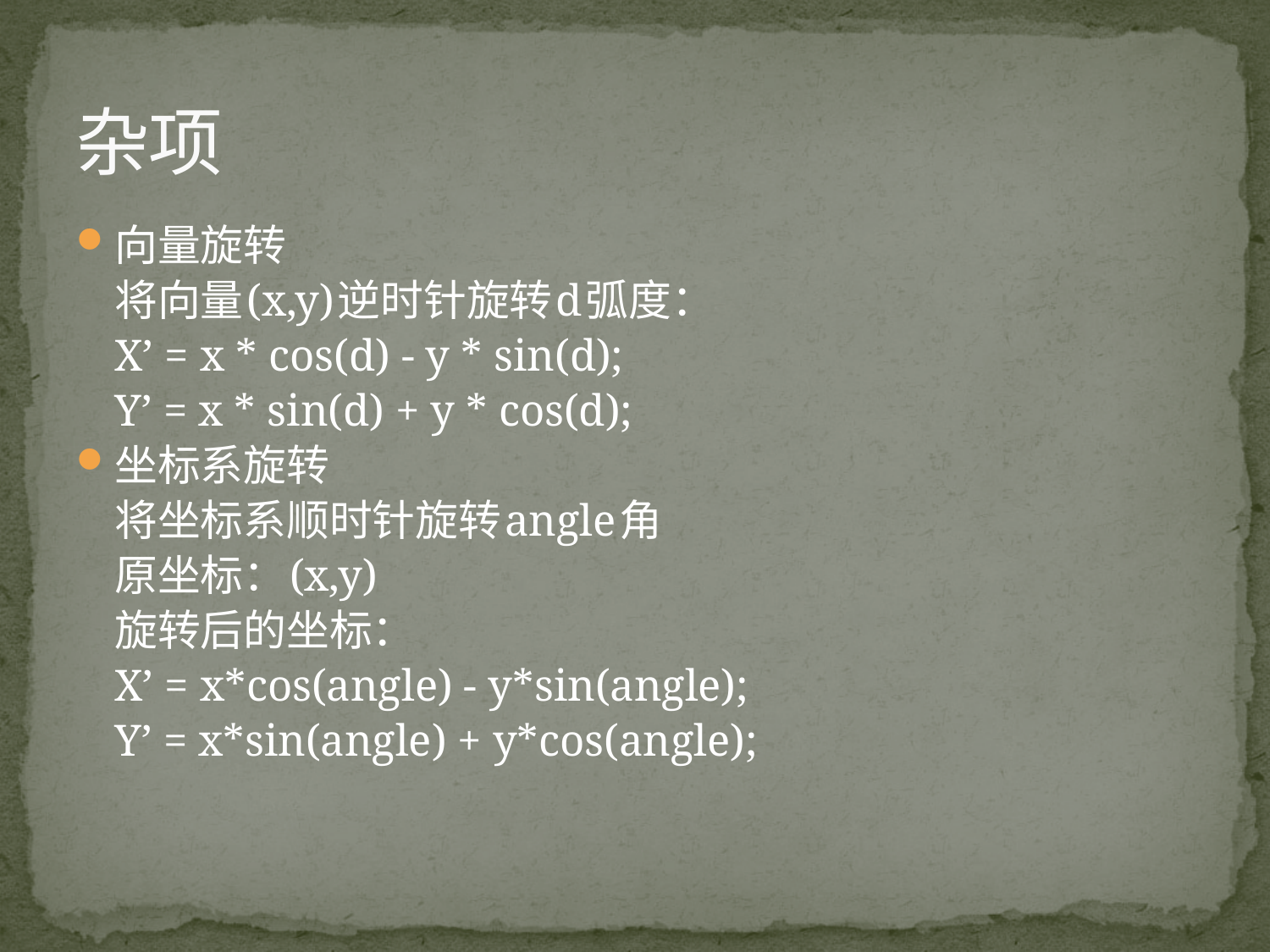

# 杂项
向量旋转
	将向量(x,y)逆时针旋转d弧度：
	X’ = x * cos(d) - y * sin(d);
	Y’ = x * sin(d) + y * cos(d);
坐标系旋转
	将坐标系顺时针旋转angle角
	原坐标：(x,y)
	旋转后的坐标：
	X’ = x*cos(angle) - y*sin(angle);
 	Y’ = x*sin(angle) + y*cos(angle);